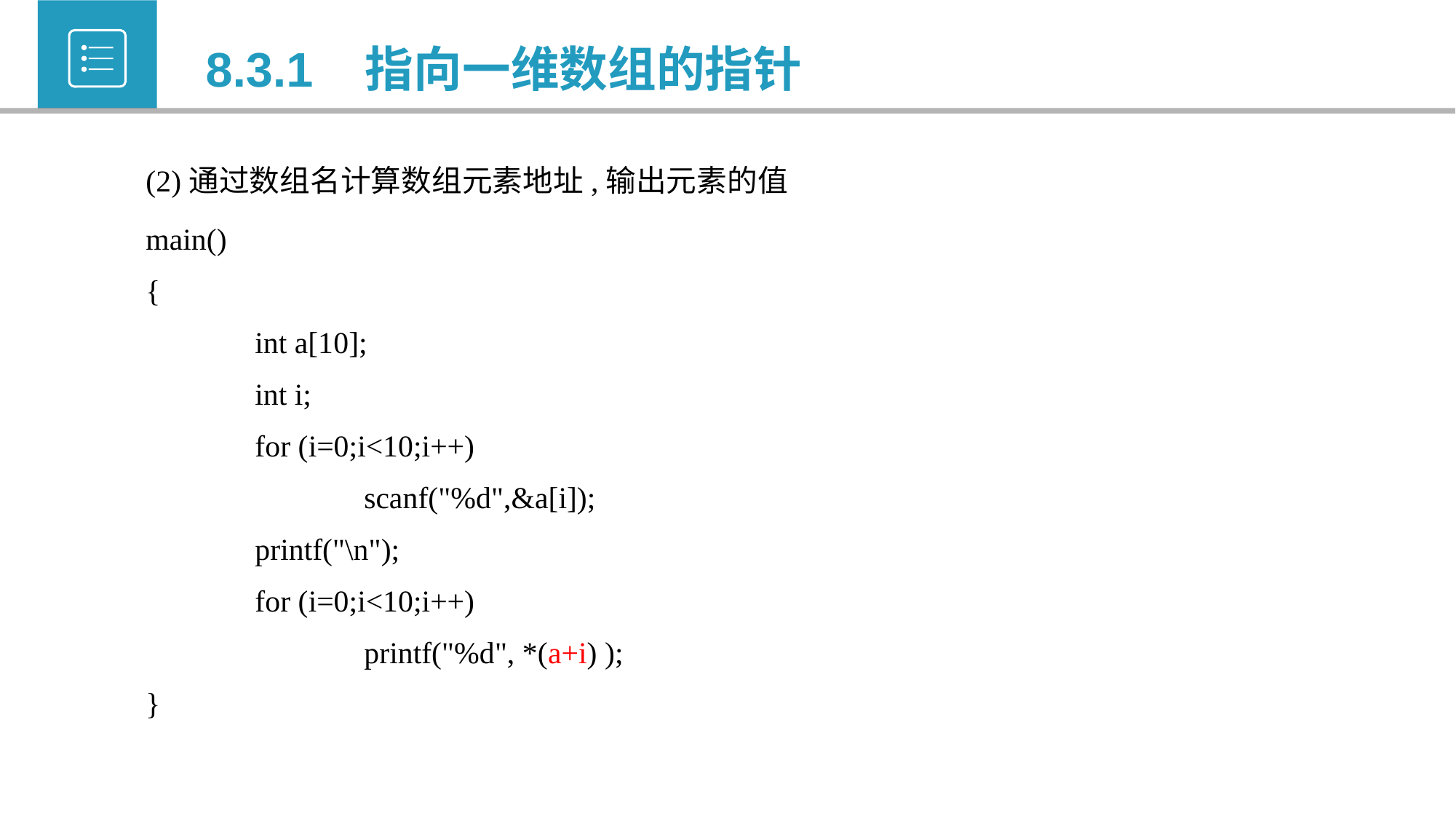

8.3.1   指向一维数组的指针
(2)通过数组名计算数组元素地址,输出元素的值
main()
{
	int a[10];
	int i;
	for (i=0;i<10;i++)
		scanf("%d",&a[i]);
	printf("\n");
	for (i=0;i<10;i++)
		printf("%d", *(a+i) );
}